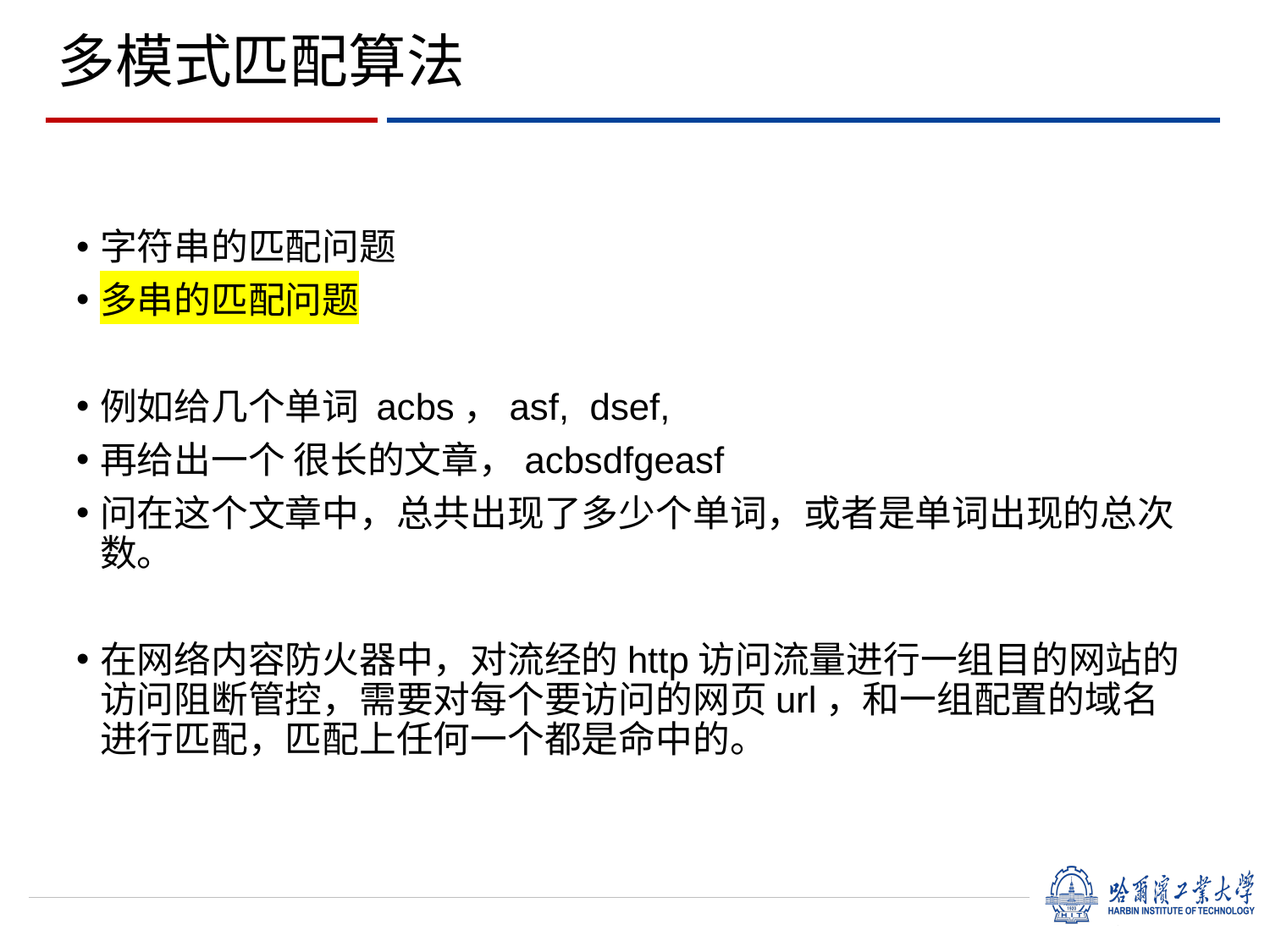

多模式匹配算法
字符串的匹配问题
多串的匹配问题

例如给几个单词 acbs，asf,  dsef,
再给出一个 很长的文章，acbsdfgeasf
问在这个文章中，总共出现了多少个单词，或者是单词出现的总次数。

在网络内容防火器中，对流经的http访问流量进行一组目的网站的访问阻断管控，需要对每个要访问的网页url，和一组配置的域名进行匹配，匹配上任何一个都是命中的。